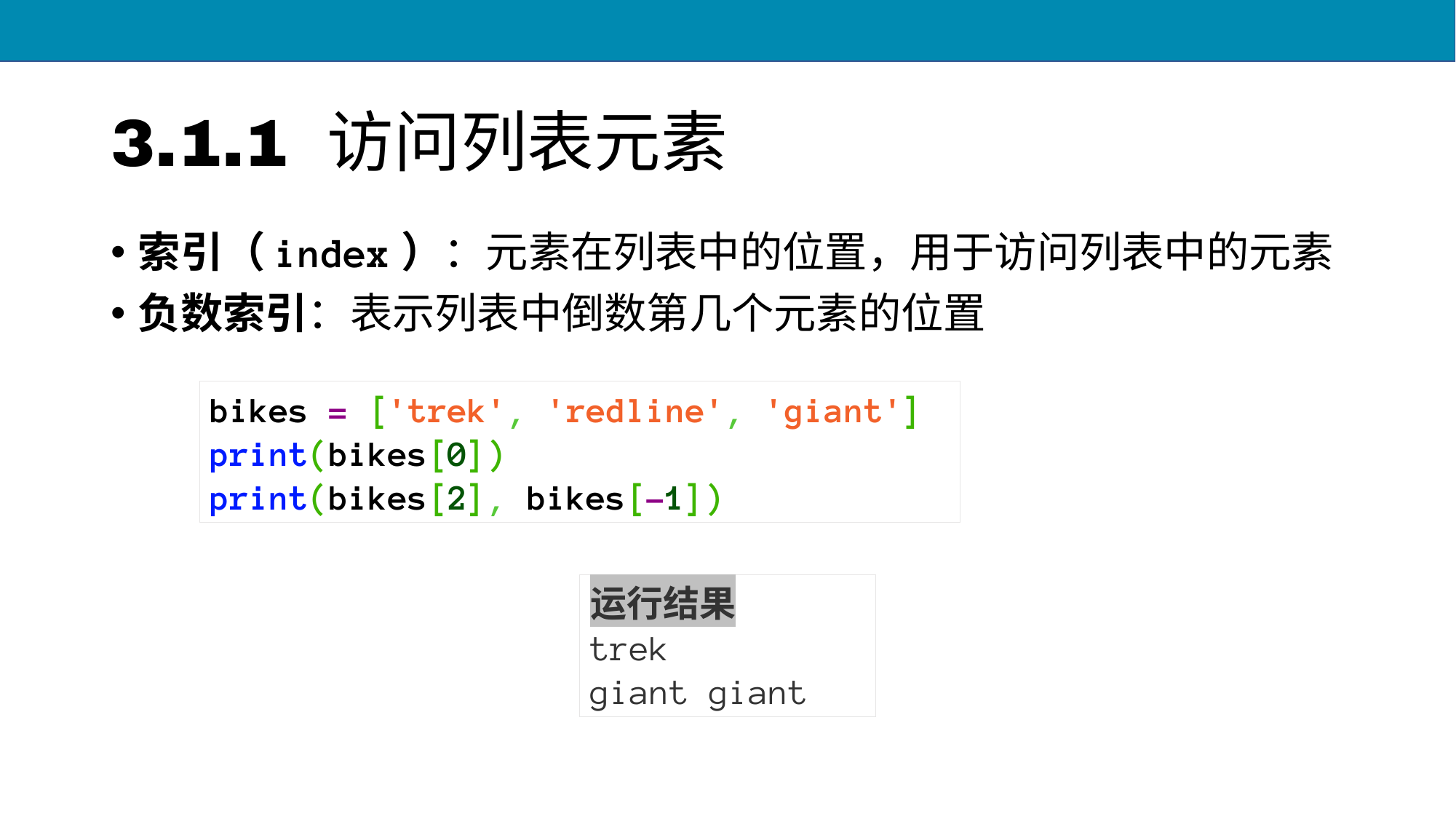

# 3.1.1 访问列表元素
索引（index）：元素在列表中的位置，用于访问列表中的元素
负数索引：表示列表中倒数第几个元素的位置

bikes = ['trek', 'redline', 'giant']
print(bikes[0])
print(bikes[2], bikes[-1])
运行结果
trek
giant giant